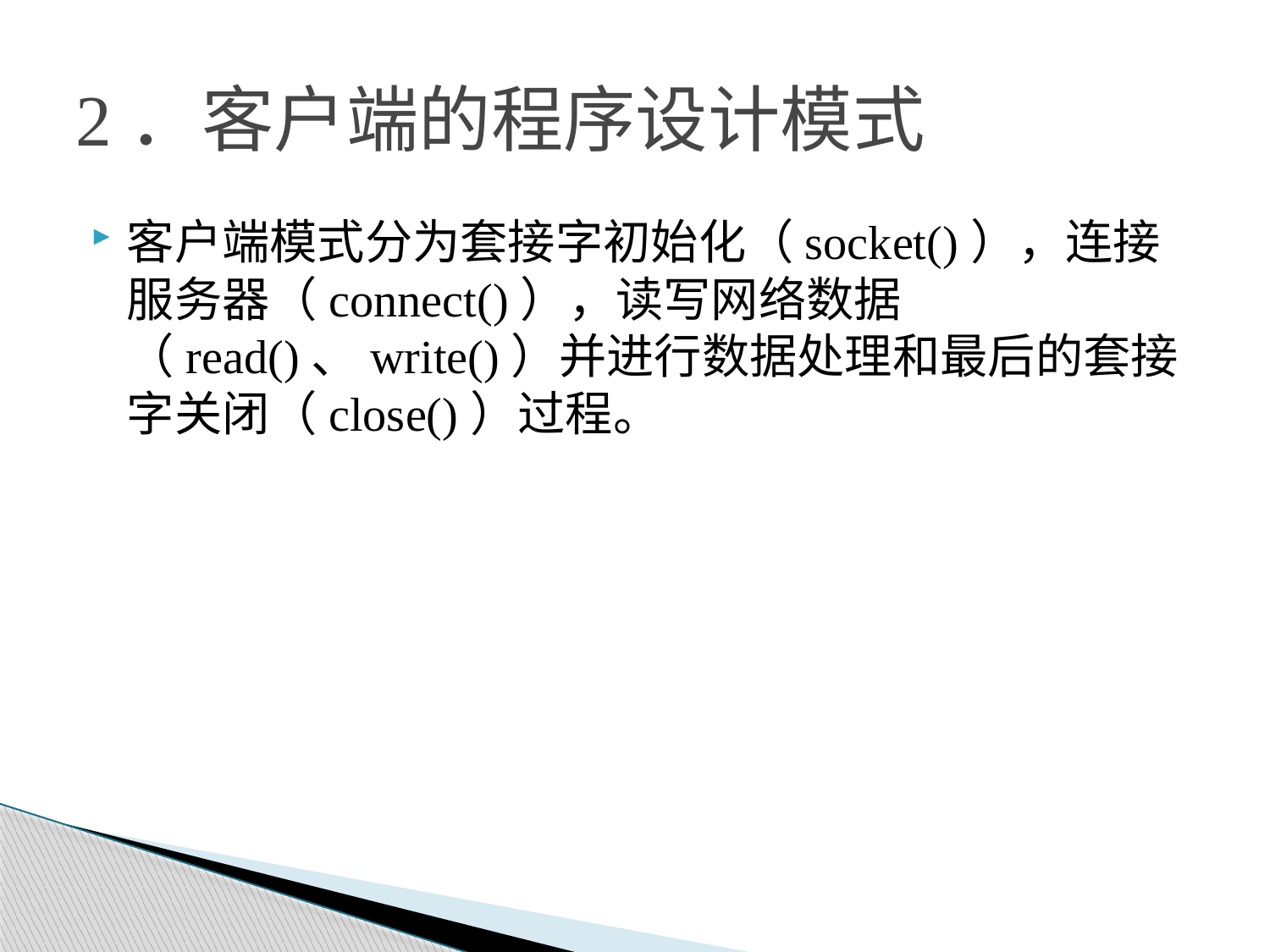

# 2．客户端的程序设计模式
客户端模式分为套接字初始化（socket()），连接服务器（connect()），读写网络数据（read()、write()）并进行数据处理和最后的套接字关闭（close()）过程。